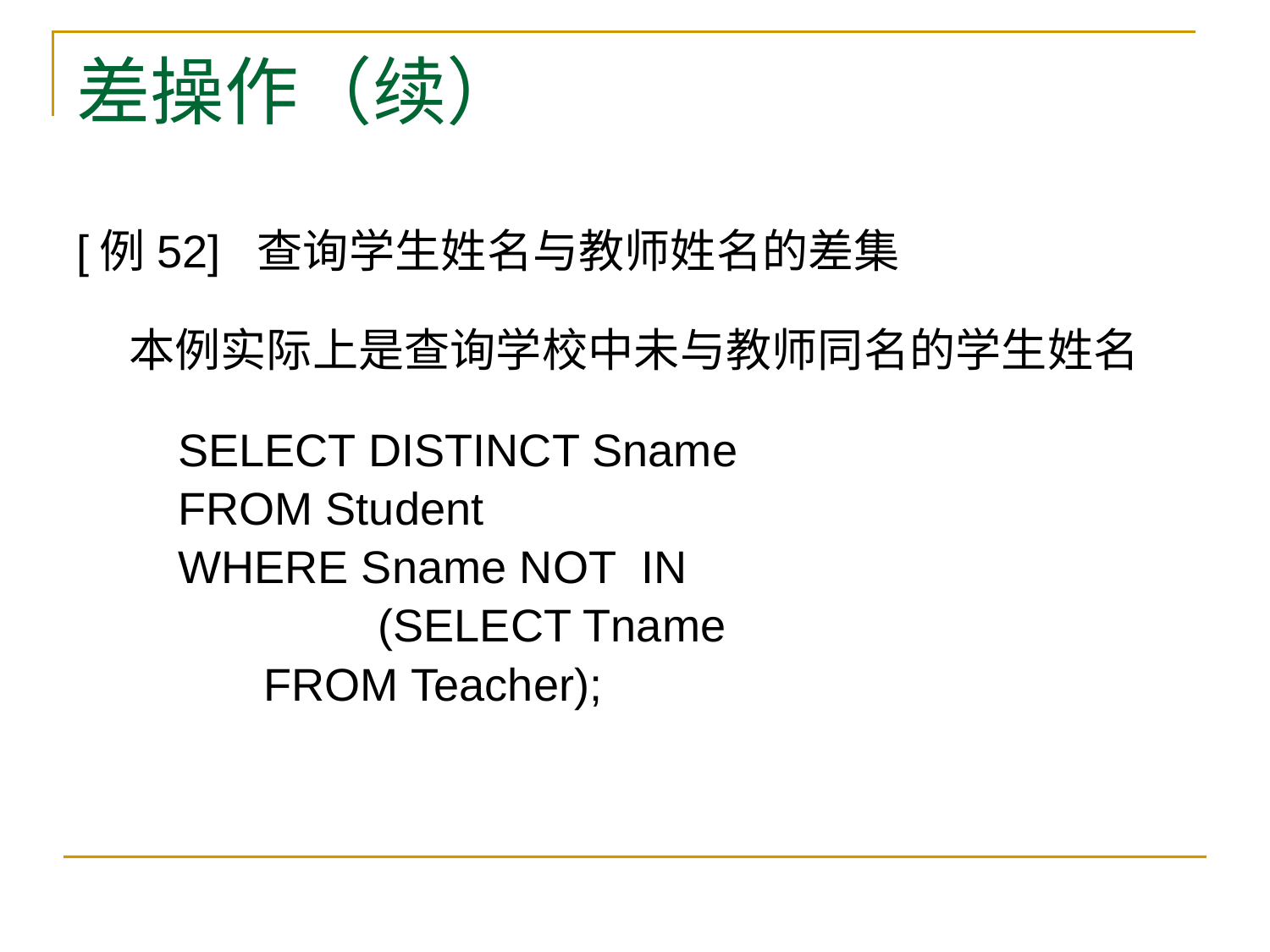

# 差操作（续）
[例52]  查询学生姓名与教师姓名的差集

    本例实际上是查询学校中未与教师同名的学生姓名

        SELECT DISTINCT Sname
        FROM Student
        WHERE Sname NOT  IN
              	(SELECT Tname
             	 FROM Teacher);